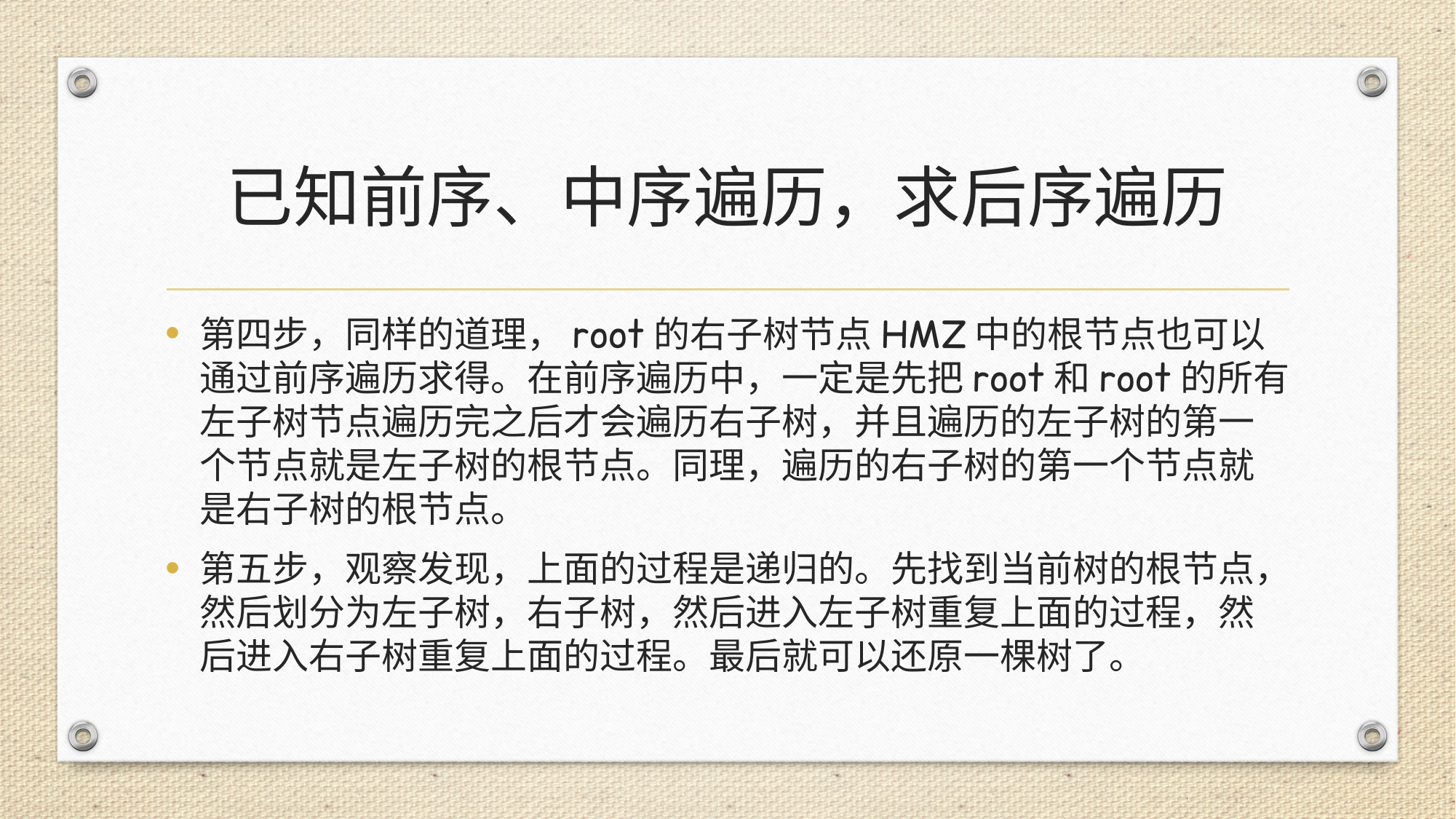

# 已知前序、中序遍历，求后序遍历
第四步，同样的道理，root的右子树节点HMZ中的根节点也可以通过前序遍历求得。在前序遍历中，一定是先把root和root的所有左子树节点遍历完之后才会遍历右子树，并且遍历的左子树的第一个节点就是左子树的根节点。同理，遍历的右子树的第一个节点就是右子树的根节点。
第五步，观察发现，上面的过程是递归的。先找到当前树的根节点，然后划分为左子树，右子树，然后进入左子树重复上面的过程，然后进入右子树重复上面的过程。最后就可以还原一棵树了。